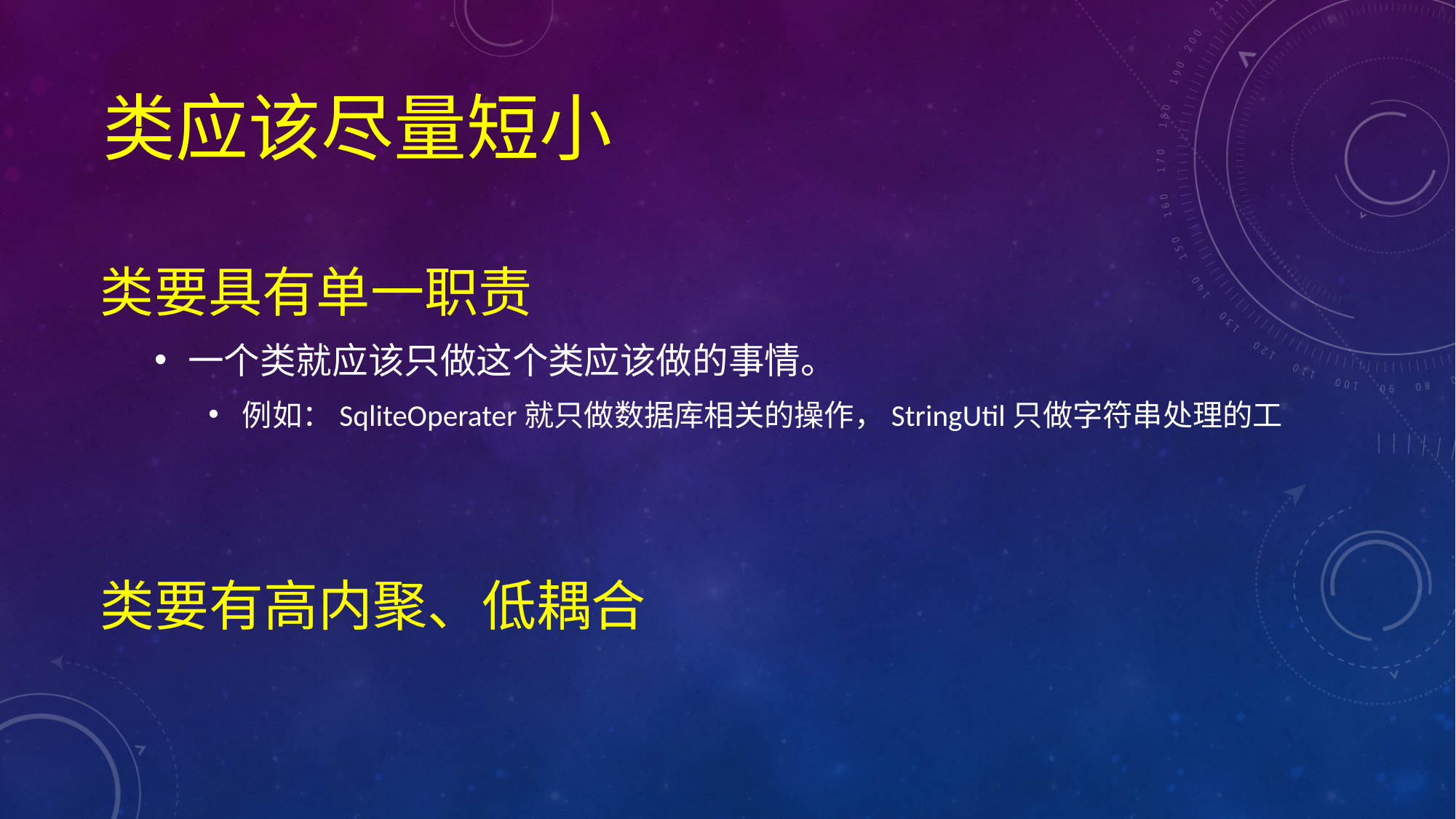

类应该尽量短小

类要具有单一职责
一个类就应该只做这个类应该做的事情。
例如：SqliteOperater就只做数据库相关的操作，StringUtil只做字符串处理的工
类要有高内聚、低耦合